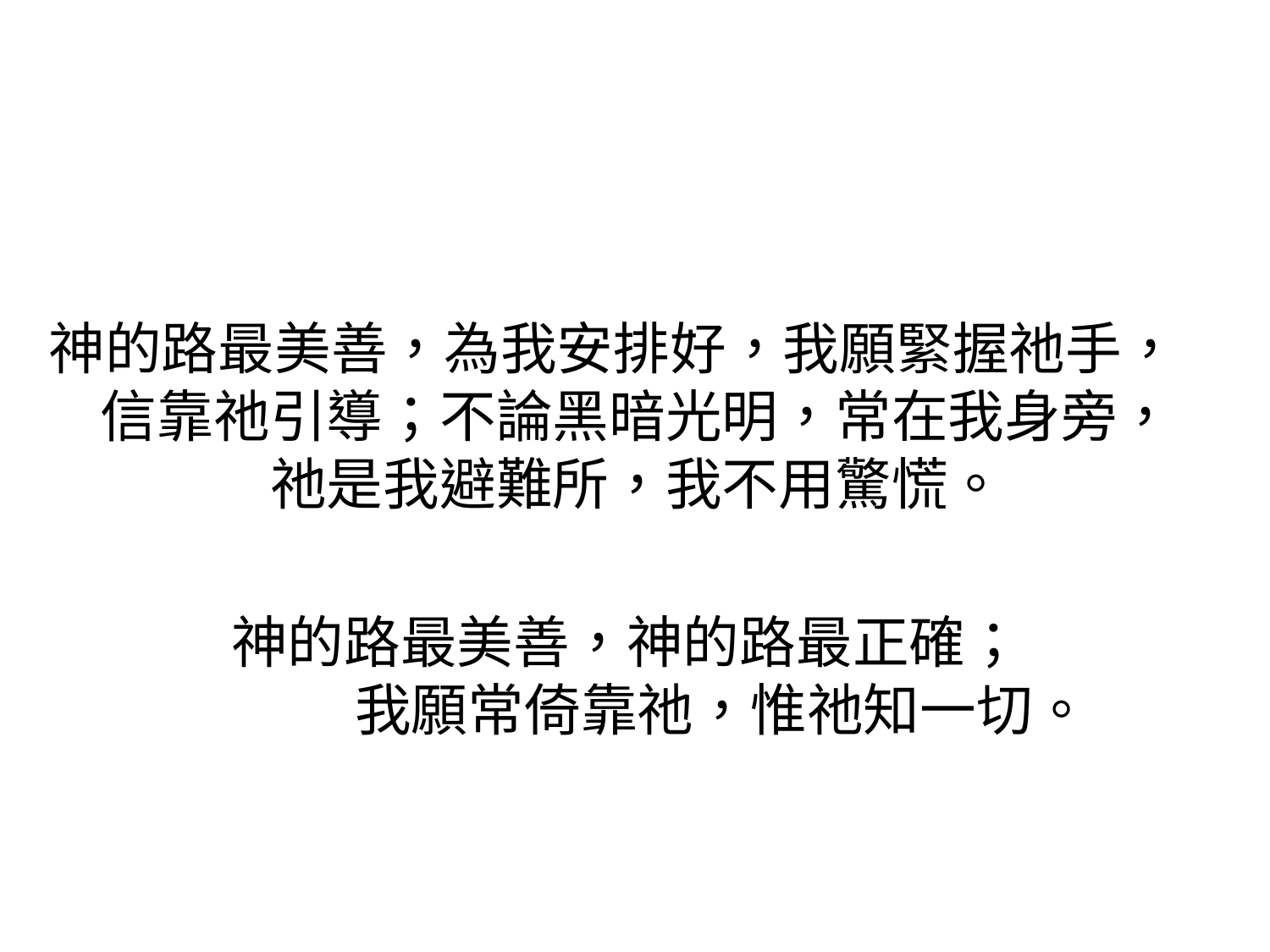

#
神的路最美善，為我安排好，我願緊握祂手，
信靠祂引導；不論黑暗光明，常在我身旁，
祂是我避難所，我不用驚慌。

 神的路最美善，神的路最正確；
　　　我願常倚靠祂，惟祂知一切。